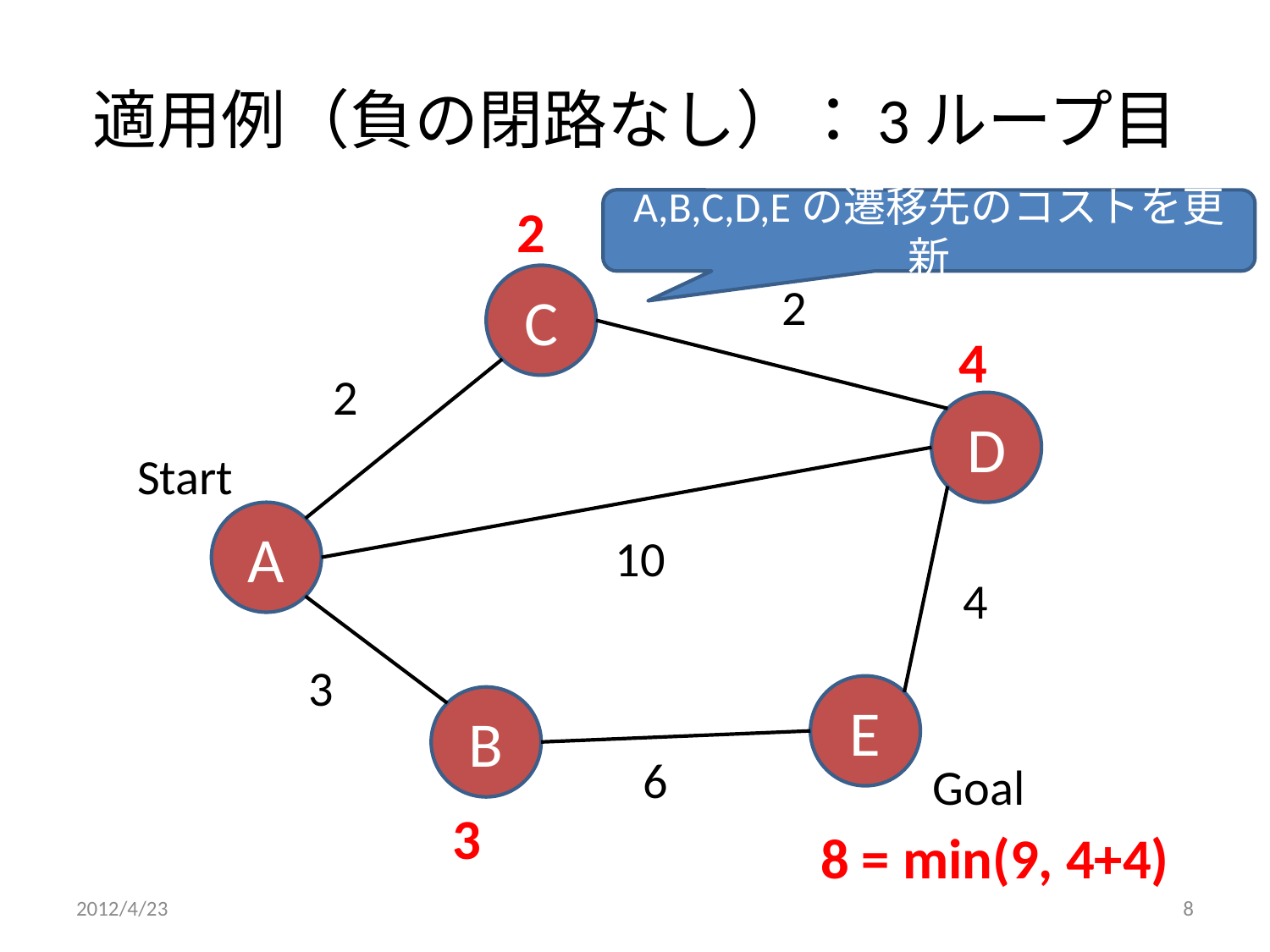

# 適用例（負の閉路なし）：3ループ目
2
A,B,C,D,Eの遷移先のコストを更新
C
2
4
2
D
Start
A
10
4
3
E
B
6
Goal
3
8 = min(9, 4+4)
2012/4/23
8